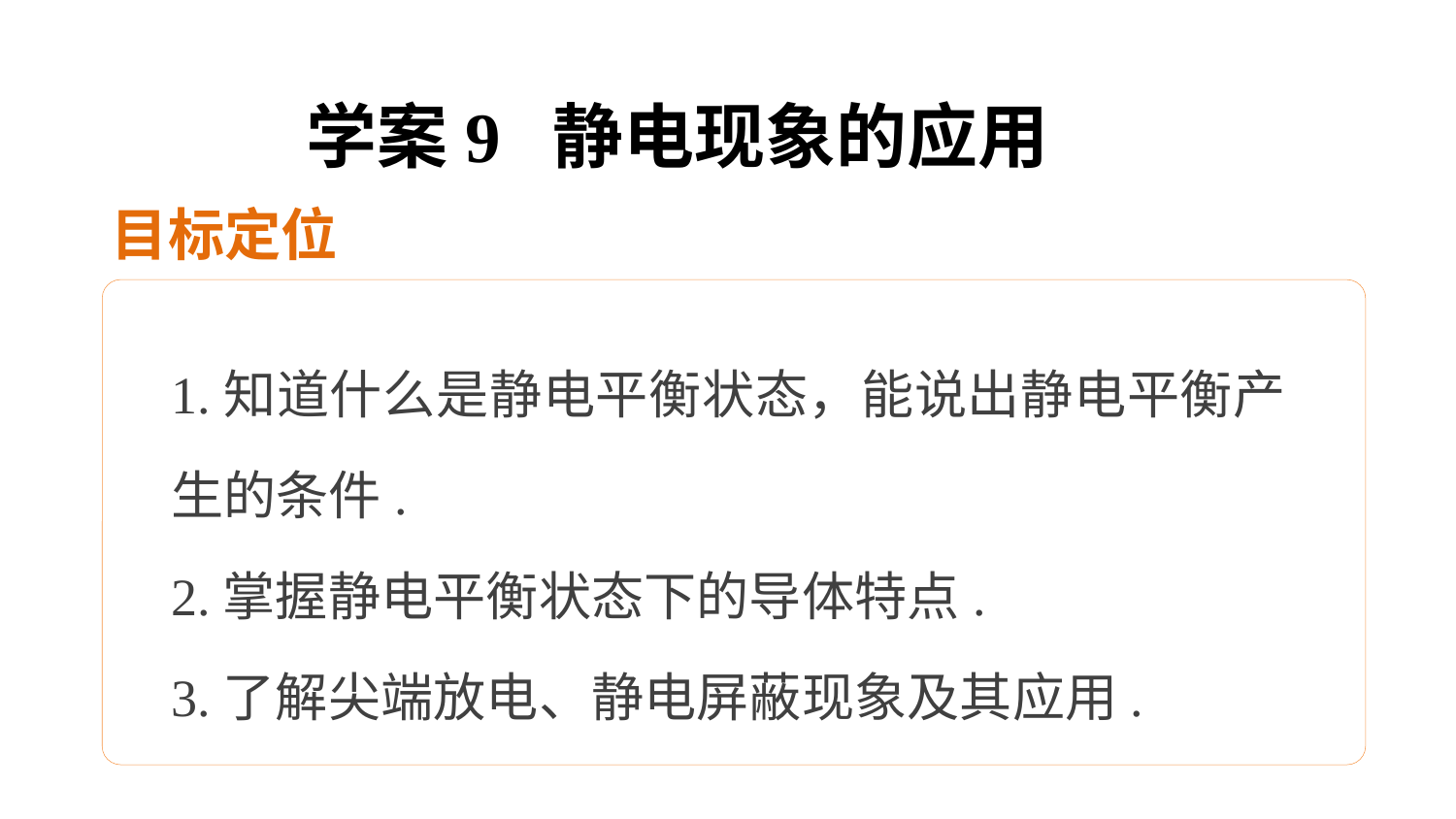

学案9  静电现象的应用
目标定位

1.知道什么是静电平衡状态，能说出静电平衡产生的条件.
2.掌握静电平衡状态下的导体特点.
3.了解尖端放电、静电屏蔽现象及其应用.